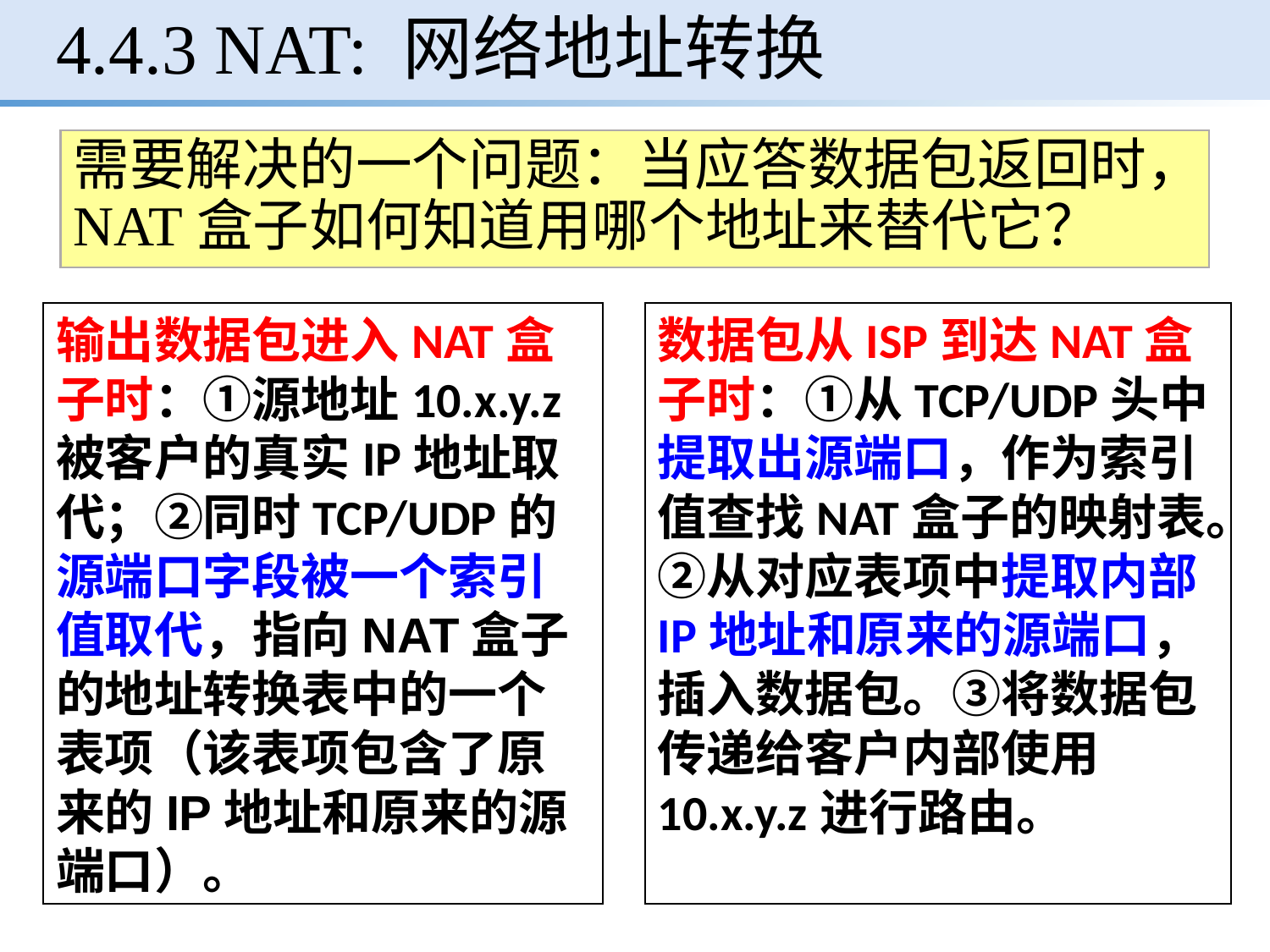

4.4.3 NAT: 网络地址转换
需要解决的一个问题：当应答数据包返回时，NAT盒子如何知道用哪个地址来替代它？
输出数据包进入NAT盒子时：①源地址10.x.y.z被客户的真实IP地址取代；②同时TCP/UDP的源端口字段被一个索引值取代，指向NAT盒子的地址转换表中的一个表项（该表项包含了原来的IP地址和原来的源端口）。
数据包从ISP到达NAT盒子时：①从TCP/UDP头中提取出源端口，作为索引值查找NAT盒子的映射表。②从对应表项中提取内部IP地址和原来的源端口，插入数据包。③将数据包传递给客户内部使用10.x.y.z进行路由。